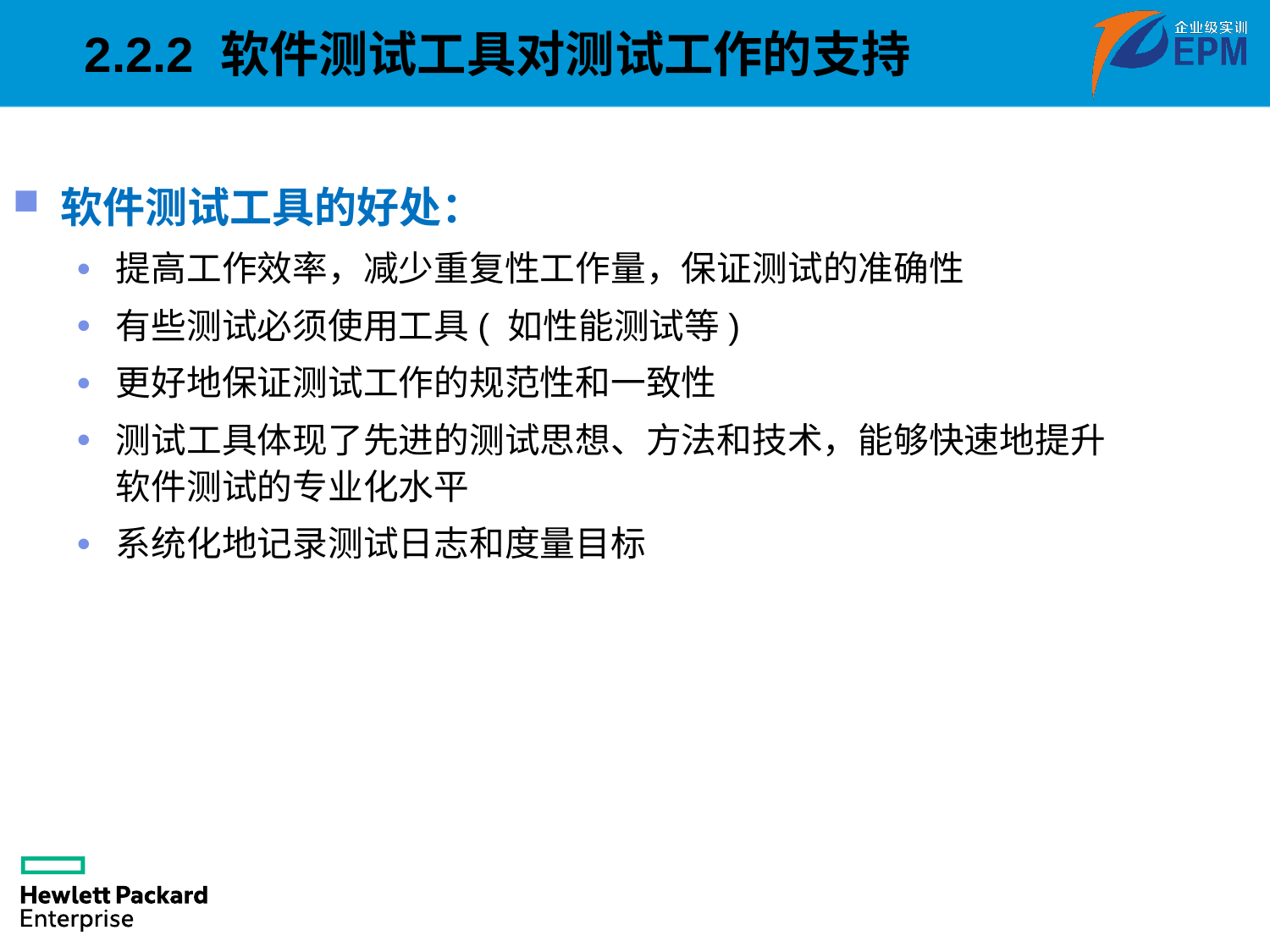

2.2.2 软件测试工具对测试工作的支持
软件测试工具的好处：
提高工作效率，减少重复性工作量，保证测试的准确性
有些测试必须使用工具( 如性能测试等)
更好地保证测试工作的规范性和一致性
测试工具体现了先进的测试思想、方法和技术，能够快速地提升软件测试的专业化水平
系统化地记录测试日志和度量目标